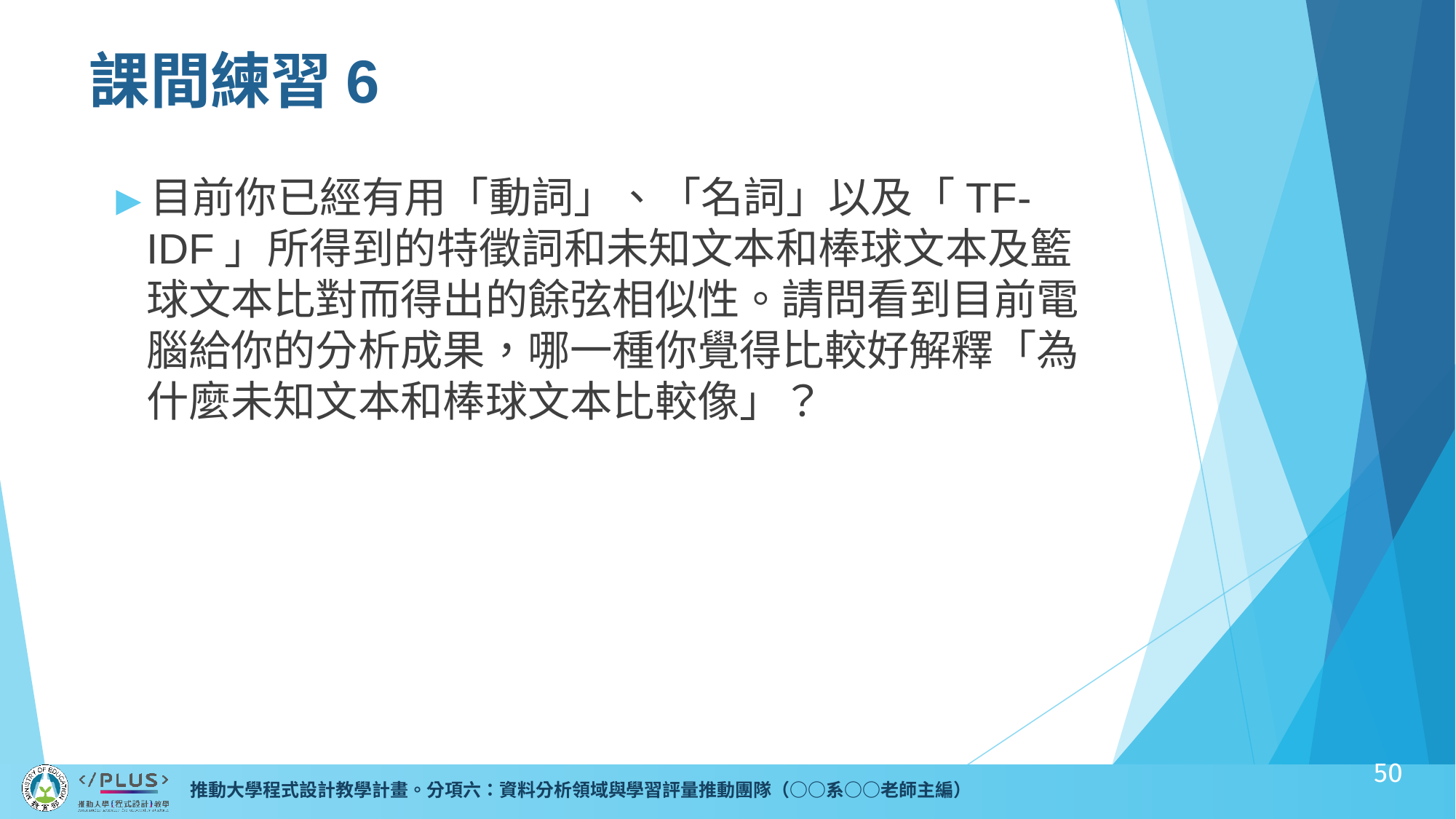

# 課間練習6
目前你已經有用「動詞」、「名詞」以及「TF-IDF」所得到的特徵詞和未知文本和棒球文本及籃球文本比對而得出的餘弦相似性。請問看到目前電腦給你的分析成果，哪一種你覺得比較好解釋「為什麼未知文本和棒球文本比較像」？
50